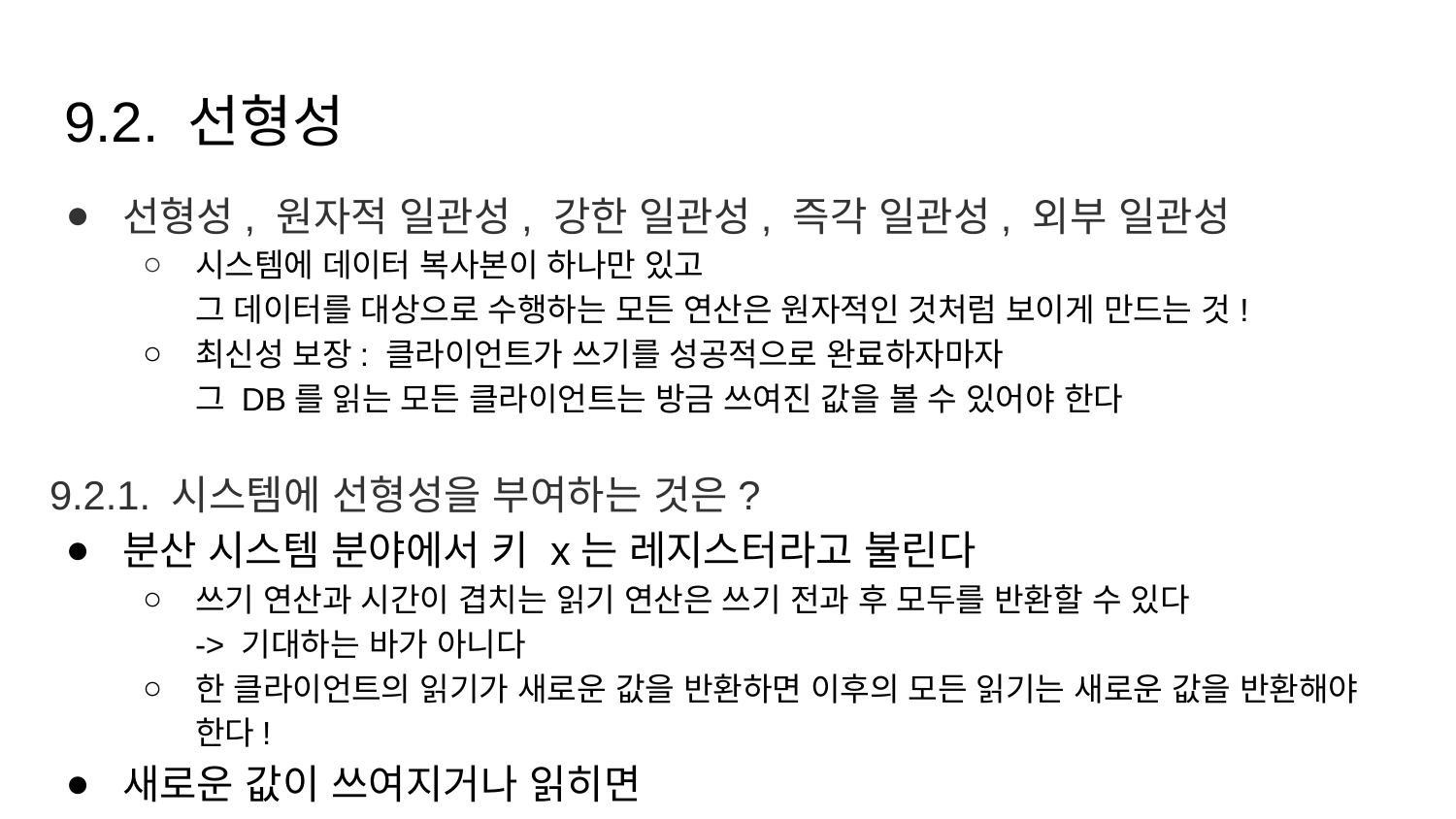

# 9.2. 선형성
선형성, 원자적 일관성, 강한 일관성, 즉각 일관성, 외부 일관성
시스템에 데이터 복사본이 하나만 있고
그 데이터를 대상으로 수행하는 모든 연산은 원자적인 것처럼 보이게 만드는 것!
최신성 보장: 클라이언트가 쓰기를 성공적으로 완료하자마자
그 DB를 읽는 모든 클라이언트는 방금 쓰여진 값을 볼 수 있어야 한다
9.2.1. 시스템에 선형성을 부여하는 것은?
분산 시스템 분야에서 키 x는 레지스터라고 불린다
쓰기 연산과 시간이 겹치는 읽기 연산은 쓰기 전과 후 모두를 반환할 수 있다
-> 기대하는 바가 아니다
한 클라이언트의 읽기가 새로운 값을 반환하면 이후의 모든 읽기는 새로운 값을 반환해야 한다!
새로운 값이 쓰여지거나 읽히면
이후 실행되는 모든 읽기는 값이 다시 덮어쓰여질 때까지 새로운 값을 읽게 된다